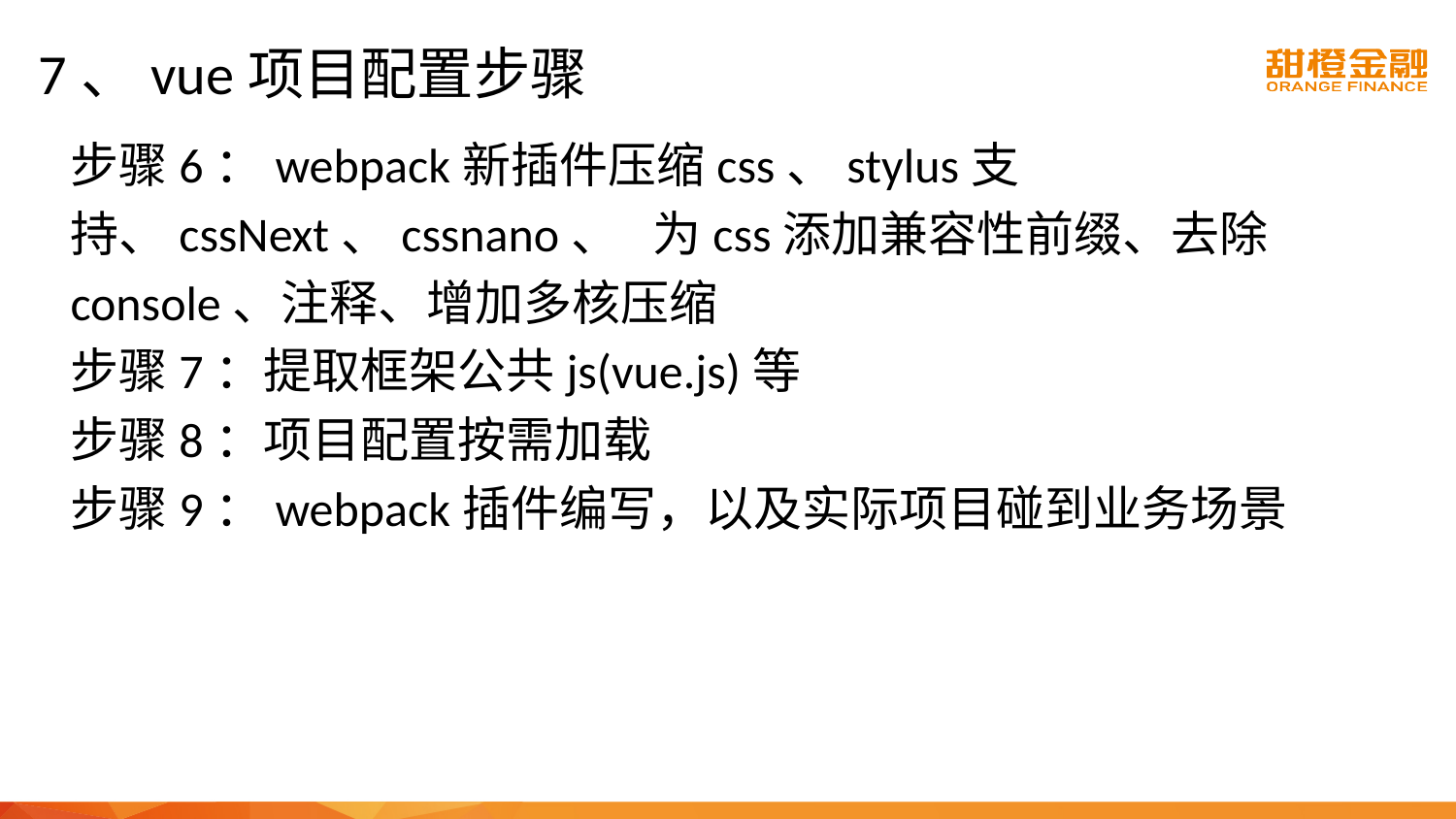

# 7、vue项目配置步骤
步骤6：webpack新插件压缩css、stylus支持、cssNext、cssnano、	为css添加兼容性前缀、去除console、注释、增加多核压缩
步骤7：提取框架公共js(vue.js)等
步骤8：项目配置按需加载
步骤9：webpack插件编写，以及实际项目碰到业务场景